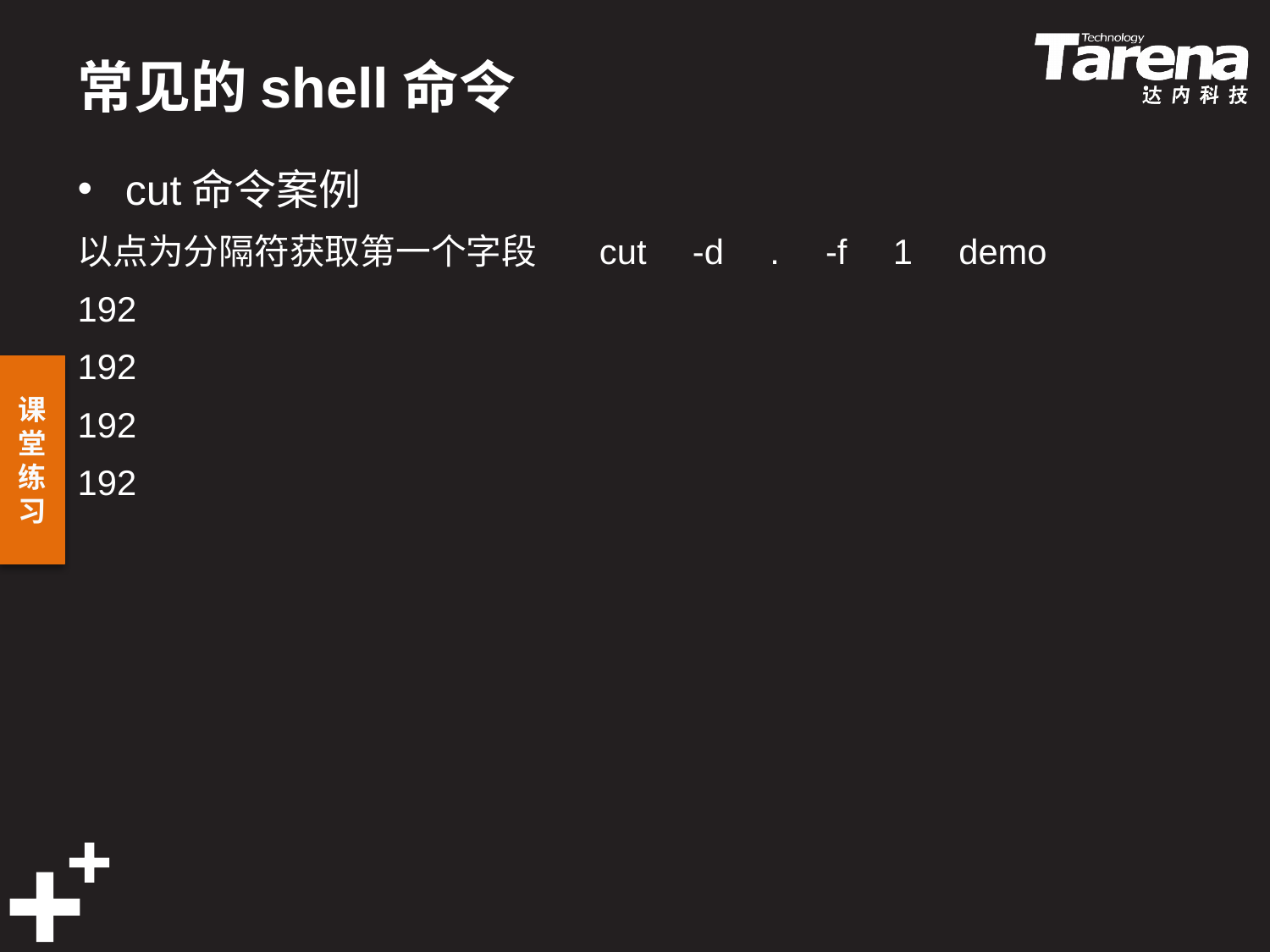

# 常见的shell命令
cut命令案例
以点为分隔符获取第一个字段   cut  -d  .  -f  1  demo 
192 
192 
192 
192 